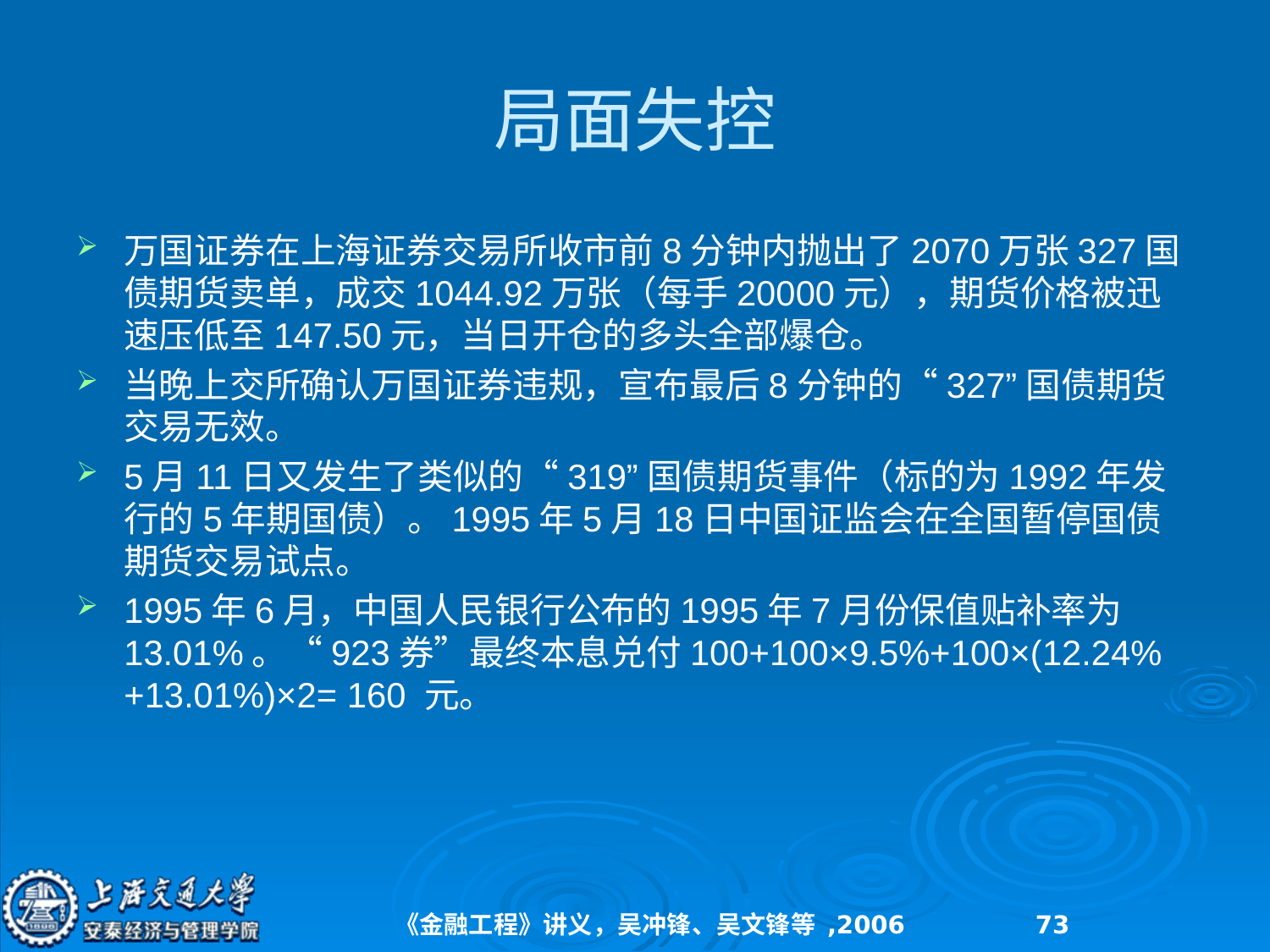

# 局面失控
万国证券在上海证券交易所收市前8分钟内抛出了2070万张327国债期货卖单，成交1044.92万张（每手20000元），期货价格被迅速压低至147.50元，当日开仓的多头全部爆仓。
当晚上交所确认万国证券违规，宣布最后8分钟的“327”国债期货交易无效。
5月11日又发生了类似的“319”国债期货事件（标的为1992年发行的5年期国债）。1995年5月18日中国证监会在全国暂停国债期货交易试点。
1995年6月，中国人民银行公布的1995年7月份保值贴补率为13.01%。“923券”最终本息兑付100+100×9.5%+100×(12.24%+13.01%)×2= 160 元。